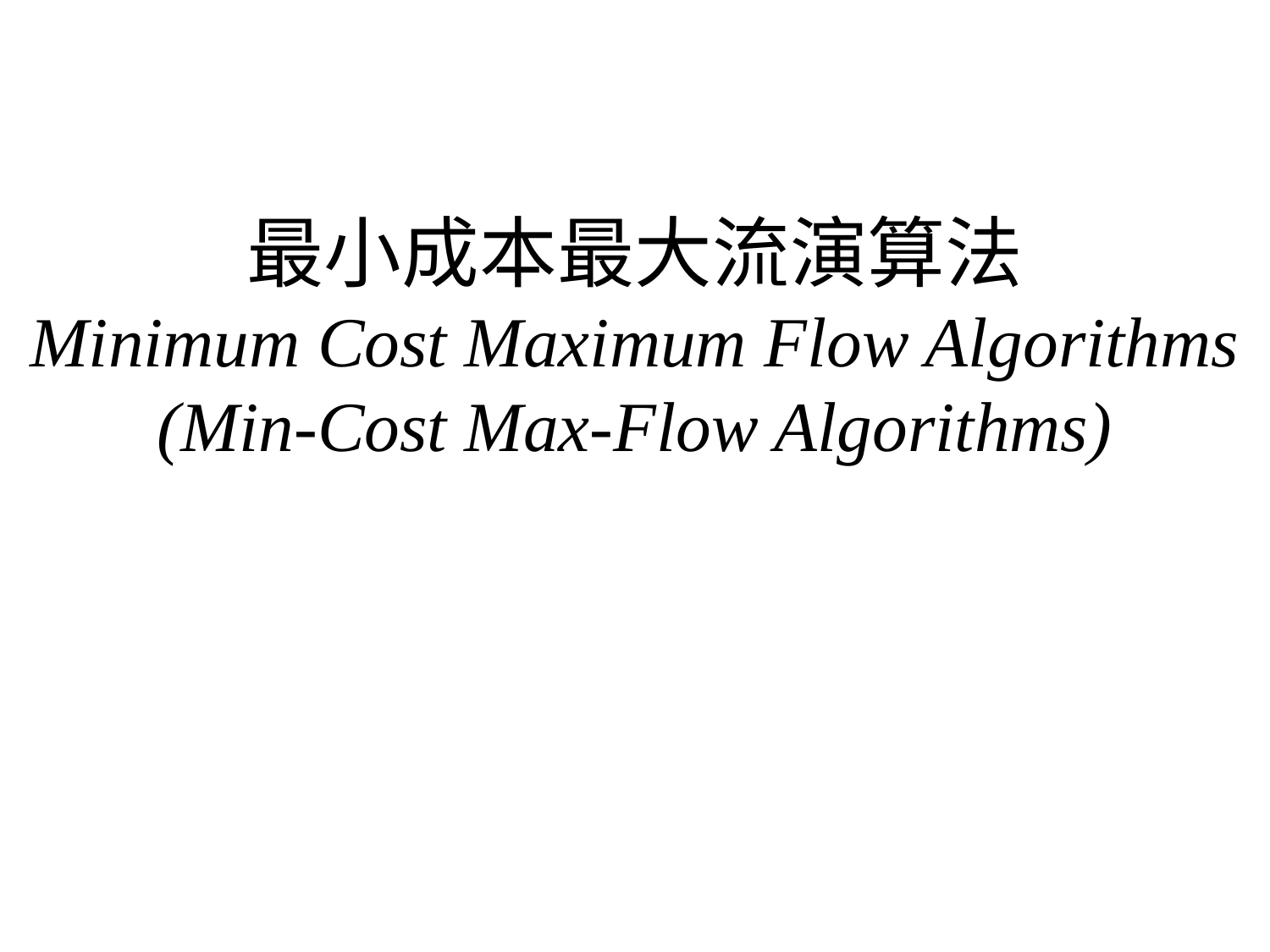

# 最小成本最大流演算法 Minimum Cost Maximum Flow Algorithms (Min-Cost Max-Flow Algorithms)